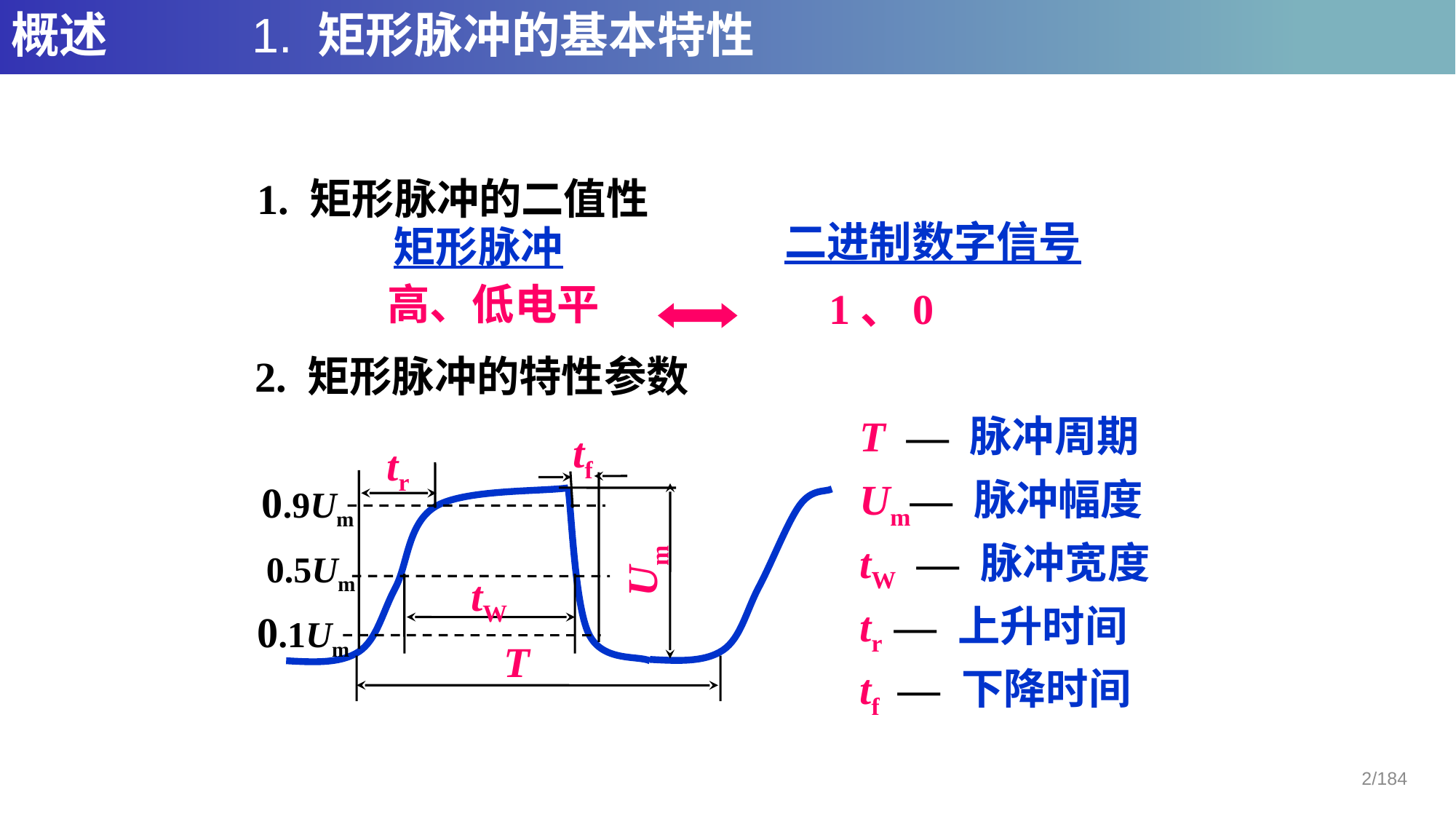

# 概述		 1. 矩形脉冲的基本特性
1. 矩形脉冲的二值性
二进制数字信号
矩形脉冲
高、低电平
1、0

2. 矩形脉冲的特性参数
T  — 脉冲周期
tf

tr

Um— 脉冲幅度
0.9Um

Um

tW  — 脉冲宽度
0.5Um

tW

tr  — 上升时间
0.1Um

T

tf   — 下降时间
2/184